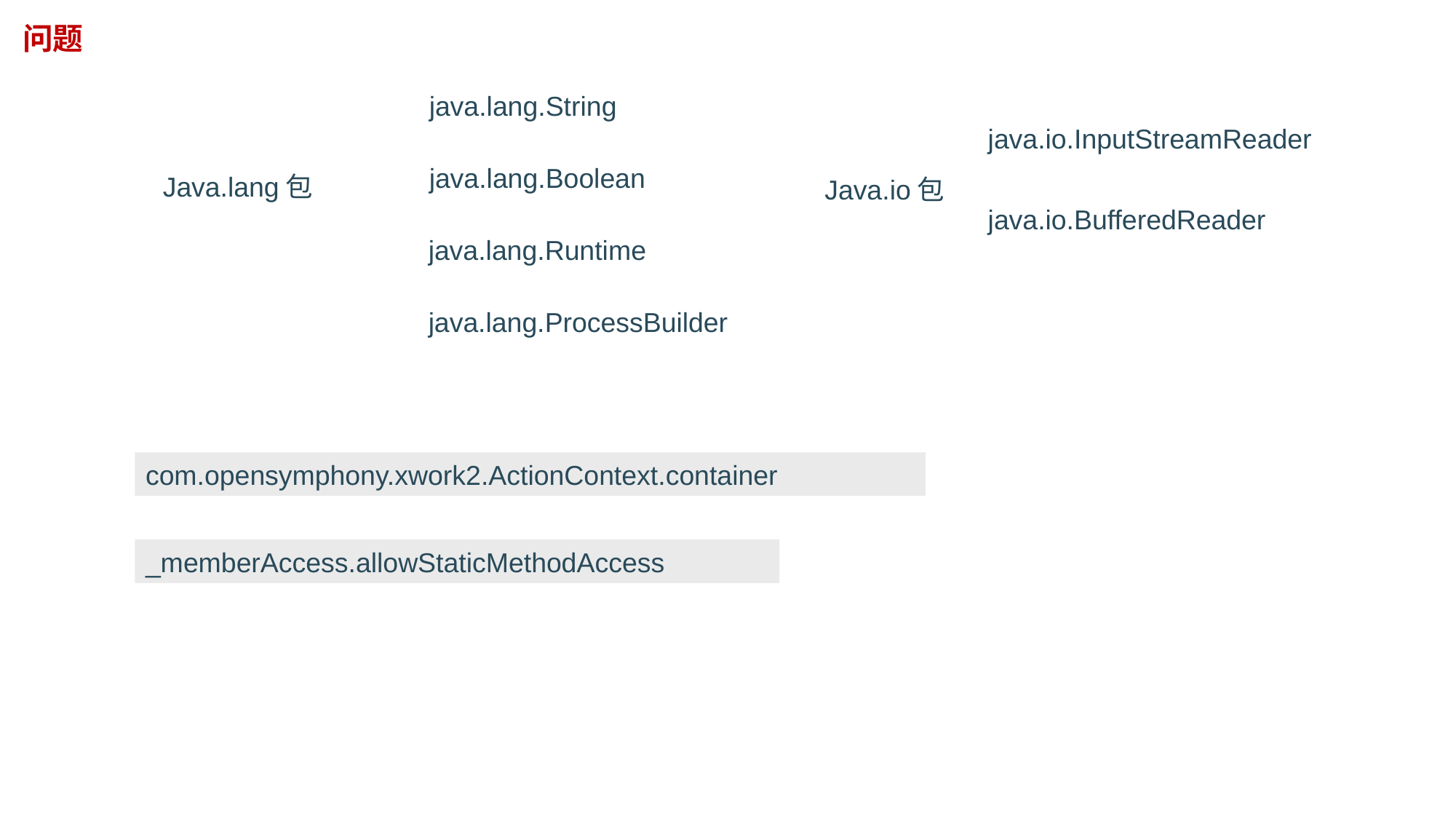

问题
java.lang.String
java.io.InputStreamReader
java.lang.Boolean
Java.lang包
Java.io包
java.io.BufferedReader
java.lang.Runtime
java.lang.ProcessBuilder
com.opensymphony.xwork2.ActionContext.container
_memberAccess.allowStaticMethodAccess